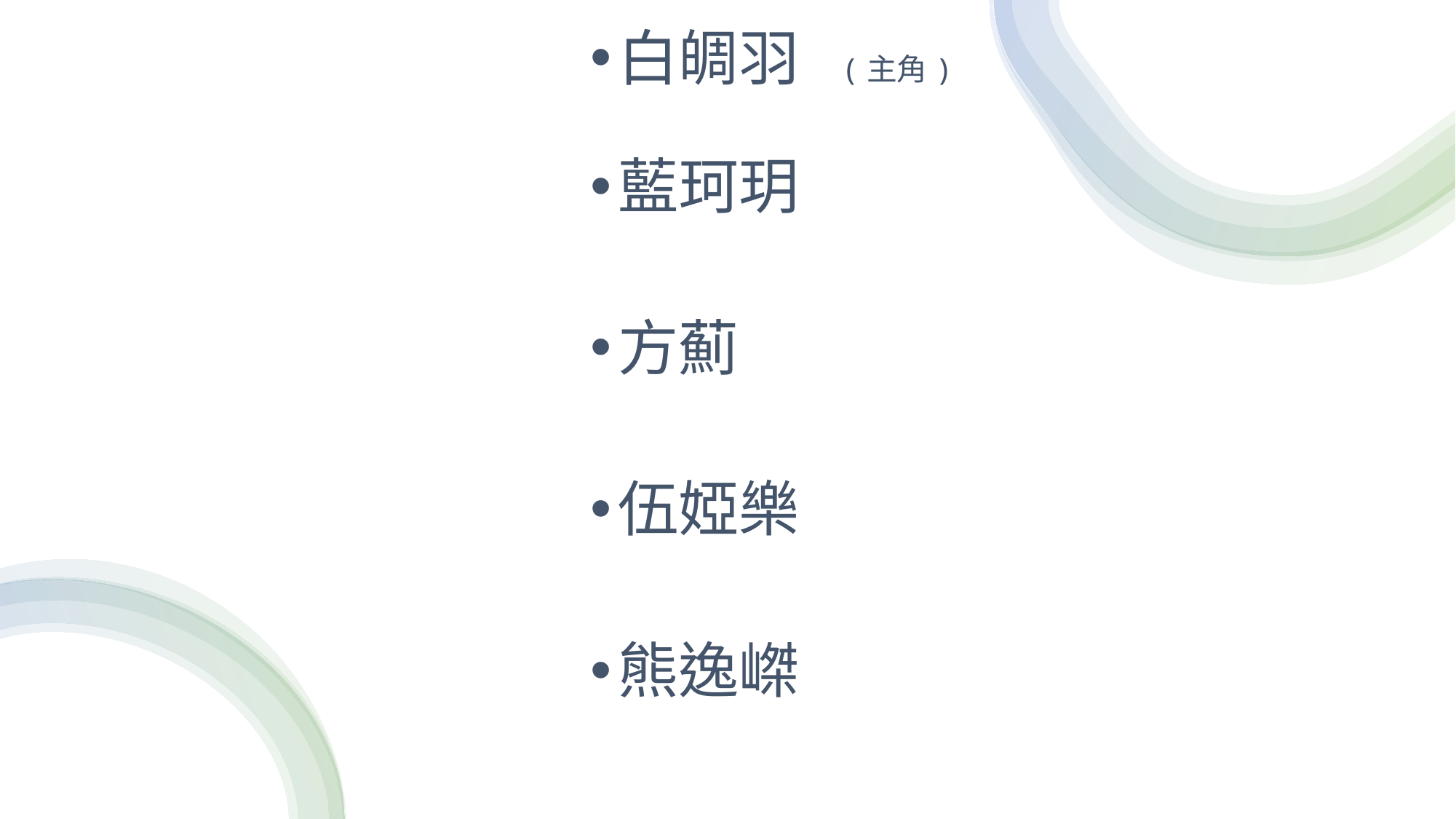

白皗羽  (主角)

藍珂玥

方薊

伍婭樂

熊逸嵥
#